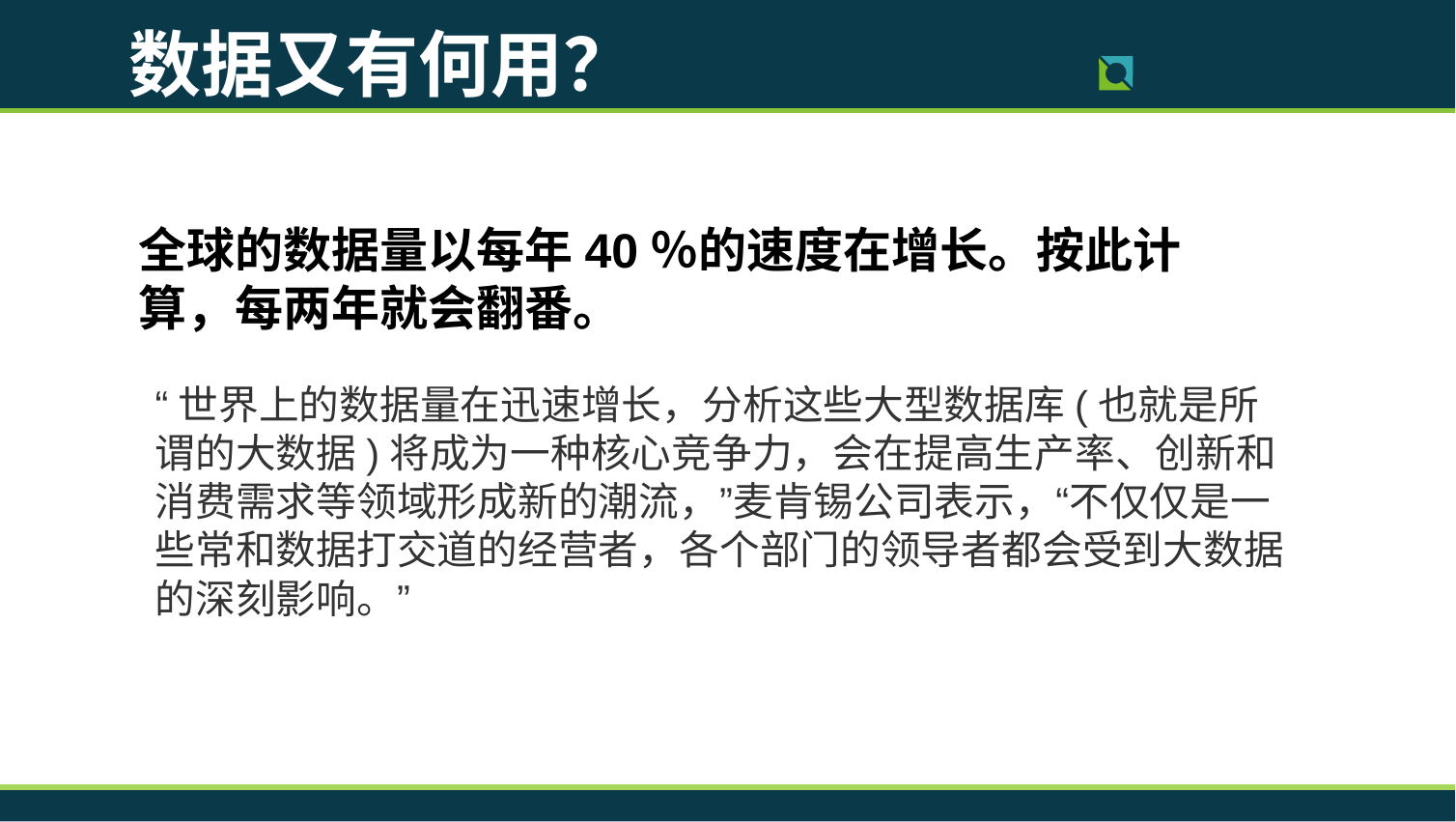

数据又有何用？

全球的数据量以每年40％的速度在增长。按此计算，每两年就会翻番。
“世界上的数据量在迅速增长，分析这些大型数据库(也就是所谓的大数据)将成为一种核心竞争力，会在提高生产率、创新和消费需求等领域形成新的潮流，”麦肯锡公司表示，“不仅仅是一些常和数据打交道的经营者，各个部门的领导者都会受到大数据的深刻影响。”